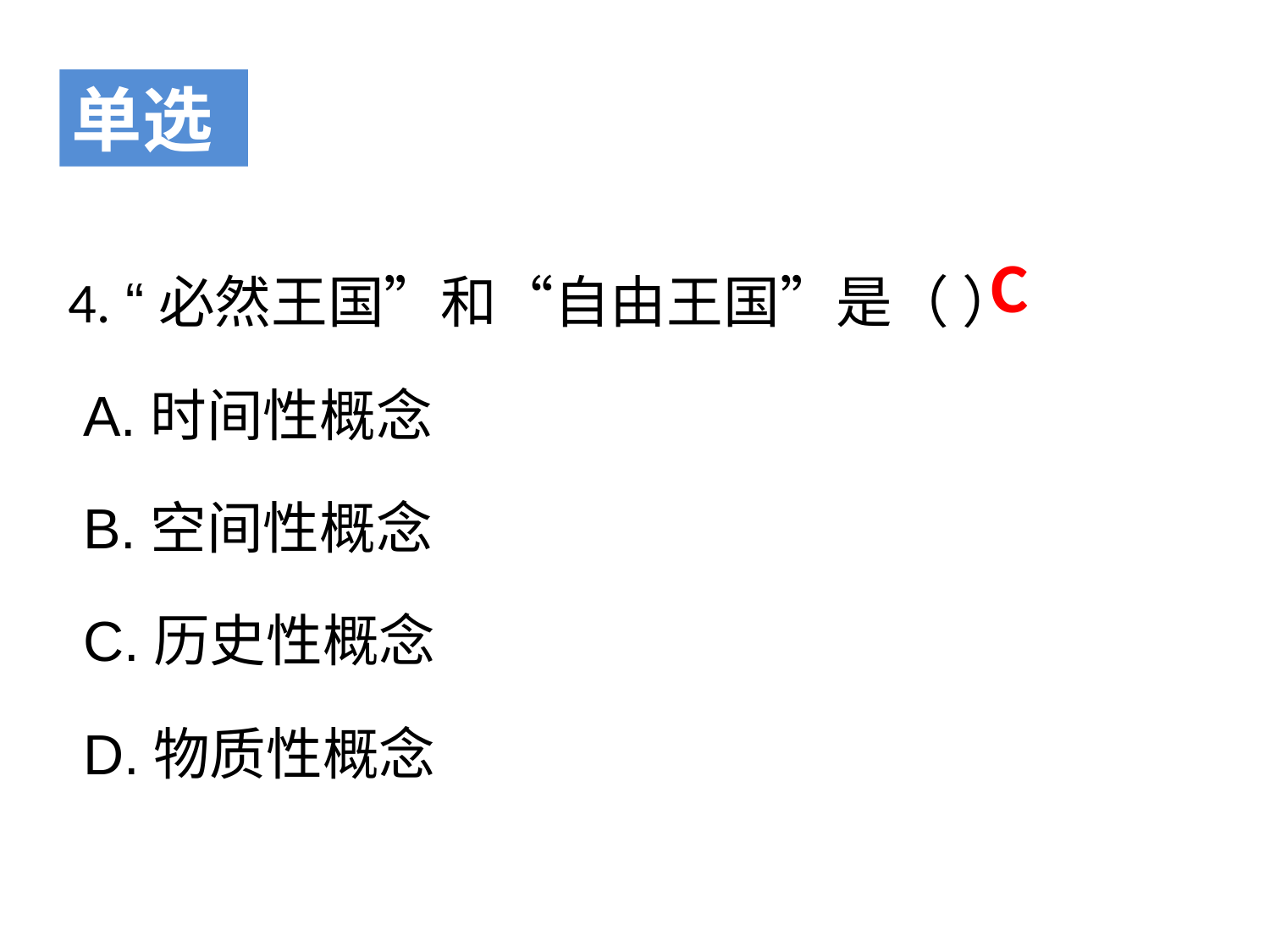

单选
4. “必然王国”和“自由王国”是（ ）
 A.时间性概念
 B.空间性概念
 C.历史性概念
 D.物质性概念
C